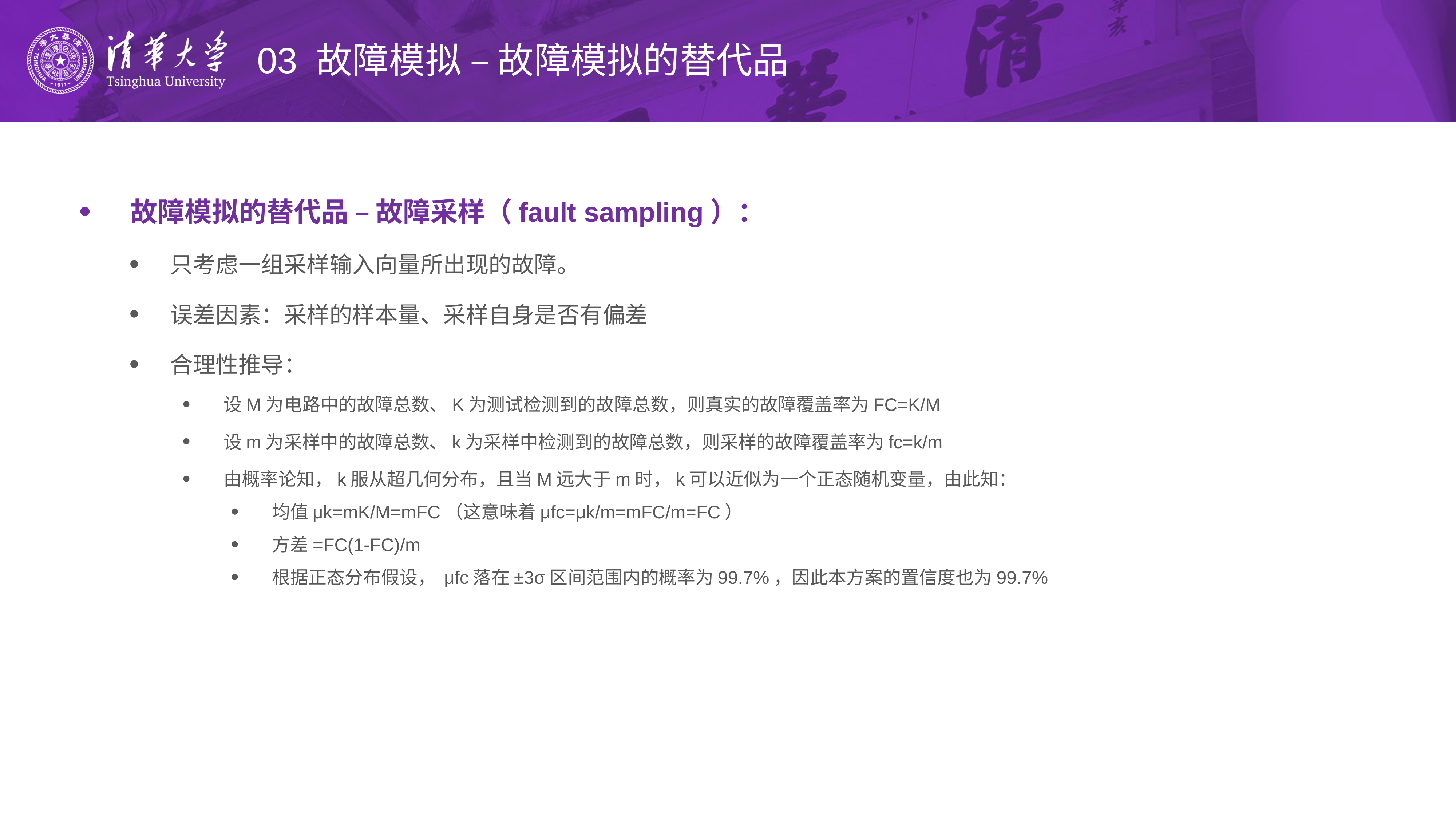

# 03 故障模拟 – 故障模拟的替代品
故障模拟的替代品 – 故障采样（fault sampling）：
只考虑一组采样输入向量所出现的故障。
误差因素：采样的样本量、采样自身是否有偏差
合理性推导：
设M为电路中的故障总数、K为测试检测到的故障总数，则真实的故障覆盖率为FC=K/M
设m为采样中的故障总数、k为采样中检测到的故障总数，则采样的故障覆盖率为fc=k/m
由概率论知，k服从超几何分布，且当M远大于m时，k可以近似为一个正态随机变量，由此知：
均值μk=mK/M=mFC（这意味着μfc=μk/m=mFC/m=FC）
方差=FC(1-FC)/m
根据正态分布假设， μfc落在±3σ区间范围内的概率为99.7%，因此本方案的置信度也为99.7%